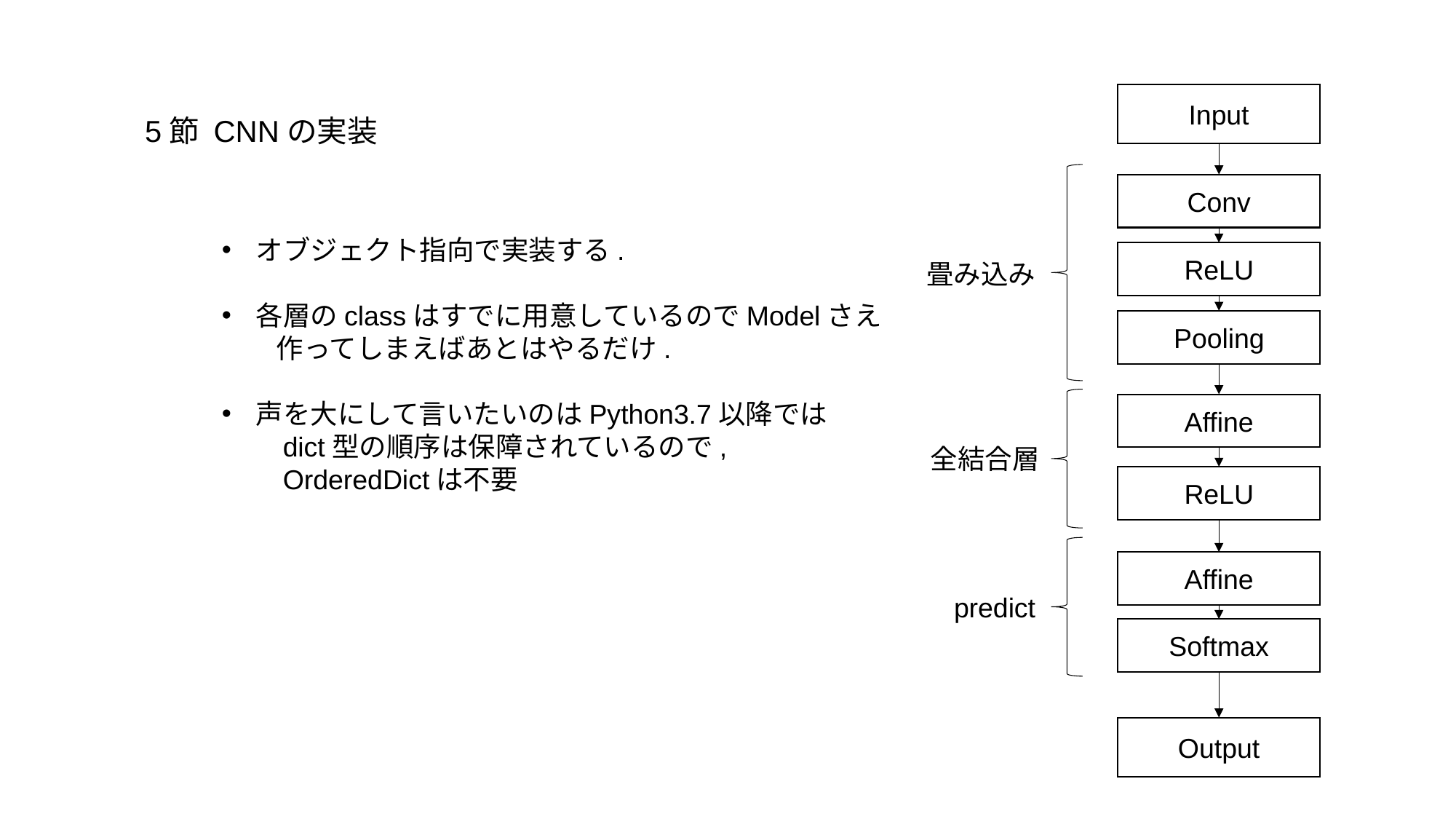

Input
Conv
ReLU
Pooling
Affine
ReLU
Affine
Softmax
Output

畳み込み

全結合層

predict
5節 CNNの実装
オブジェクト指向で実装する.

各層のclassはすでに用意しているのでModelさえ
　　作ってしまえばあとはやるだけ.

声を大にして言いたいのはPython3.7以降では
　　dict型の順序は保障されているので,
　　OrderedDictは不要